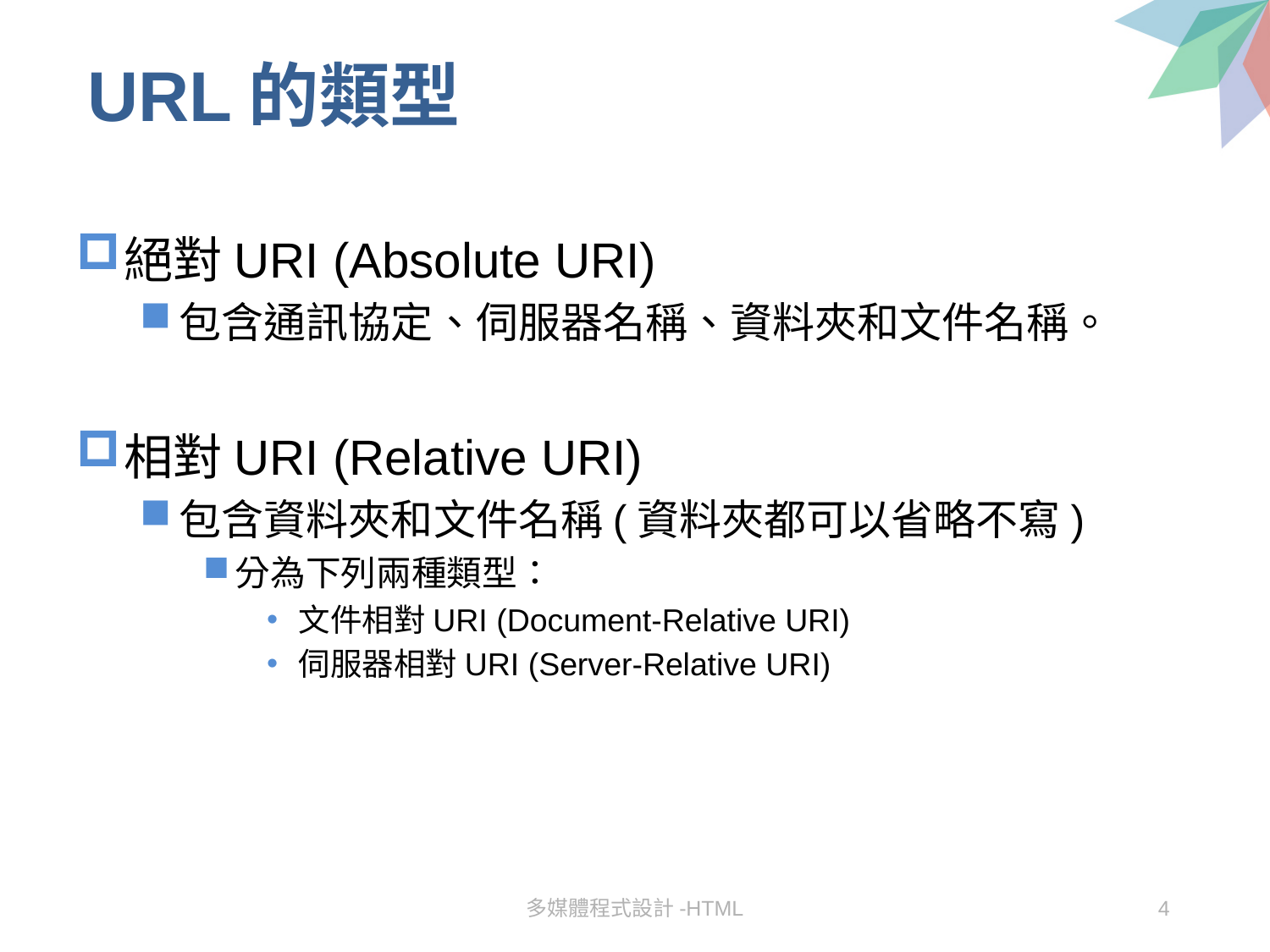

# URL的類型
絕對URI (Absolute URI)
包含通訊協定、伺服器名稱、資料夾和文件名稱。

相對URI (Relative URI)
包含資料夾和文件名稱(資料夾都可以省略不寫)
分為下列兩種類型：
文件相對URI (Document-Relative URI)
伺服器相對URI (Server-Relative URI)

多媒體程式設計-HTML
4